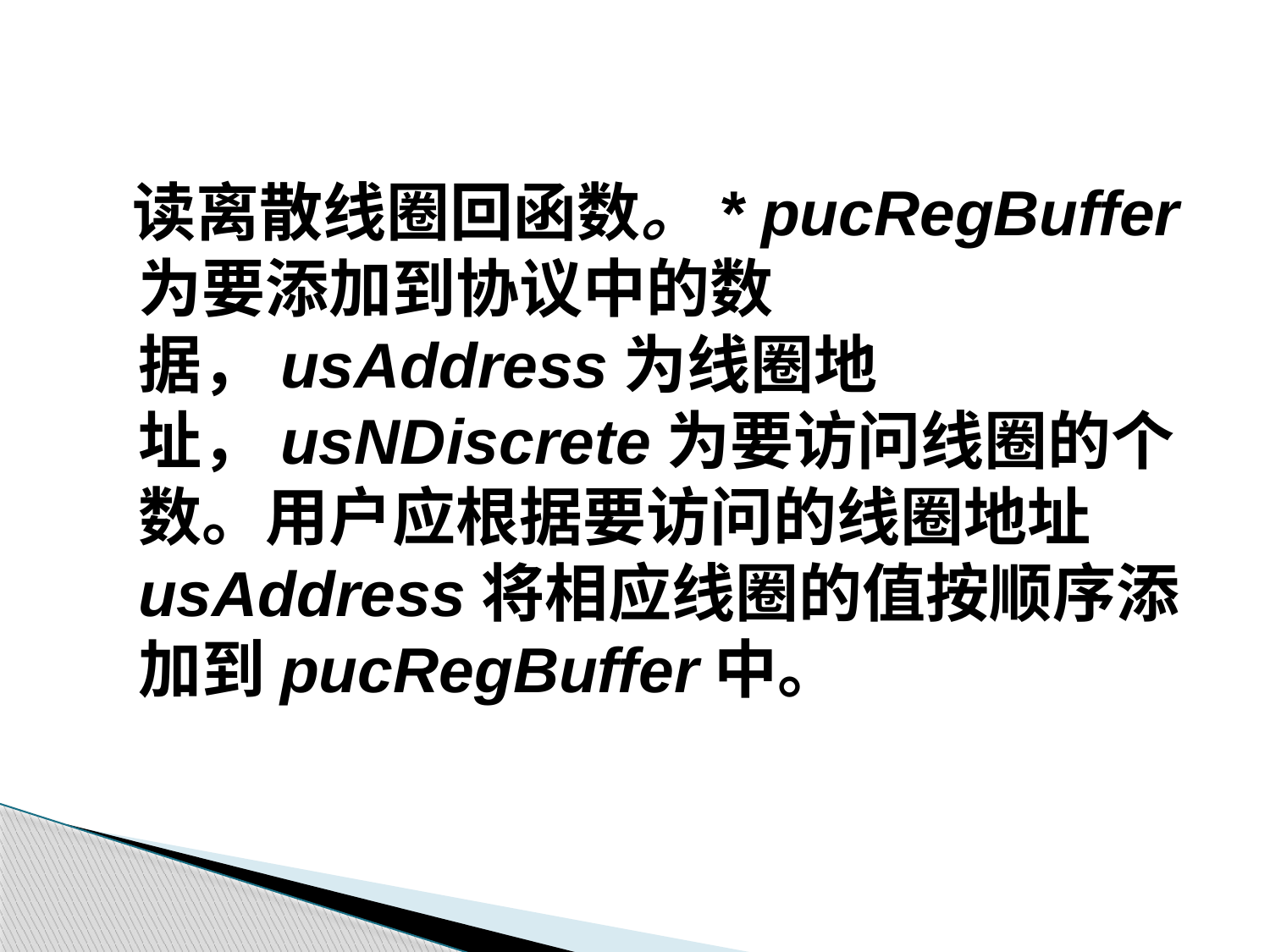

读离散线圈回函数。* pucRegBuffer为要添加到协议中的数据，usAddress为线圈地址，usNDiscrete为要访问线圈的个数。用户应根据要访问的线圈地址usAddress将相应线圈的值按顺序添加到pucRegBuffer中。